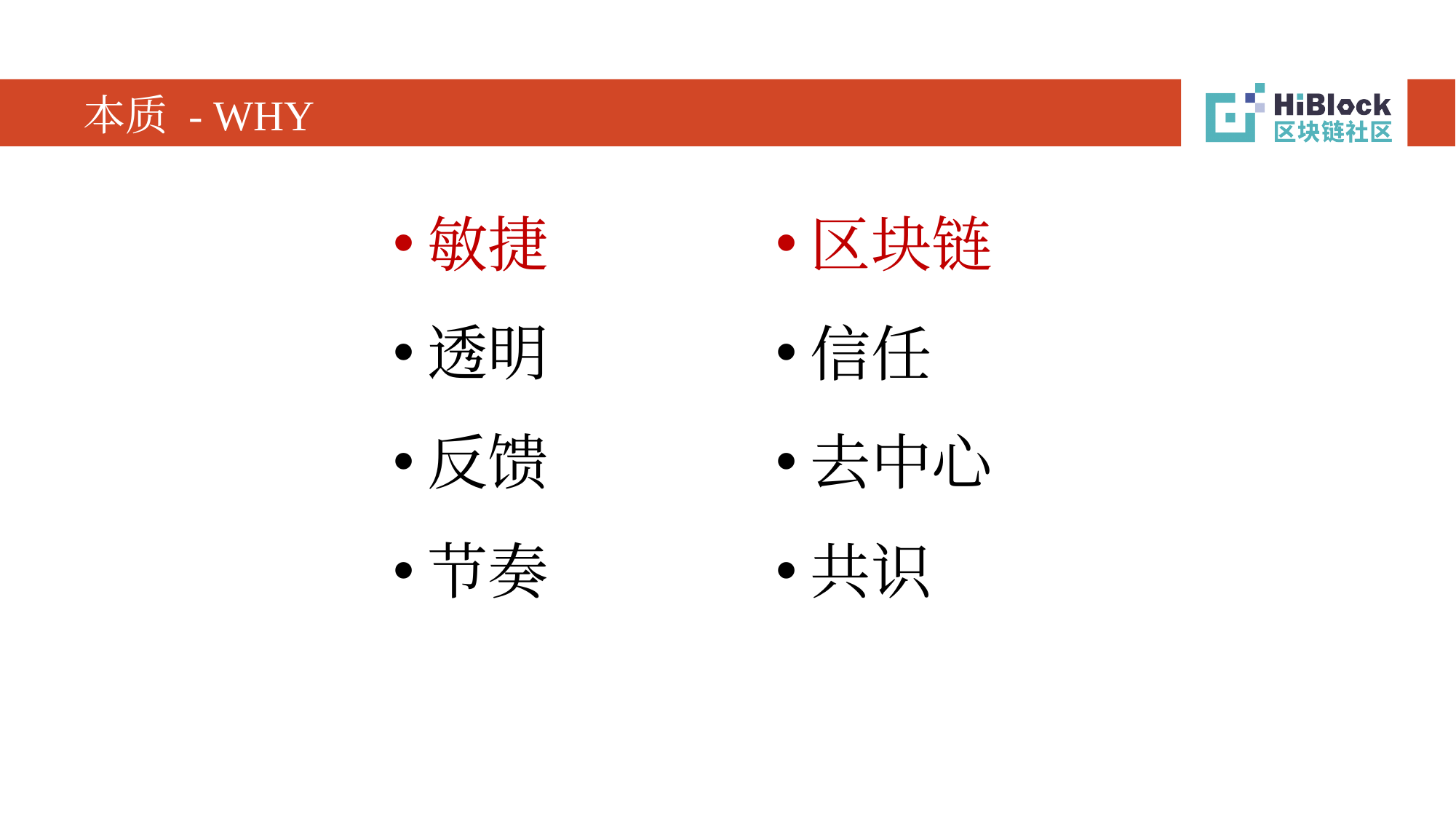

# 本质 - WHY
敏捷
透明
反馈
节奏
区块链
信任
去中心
共识